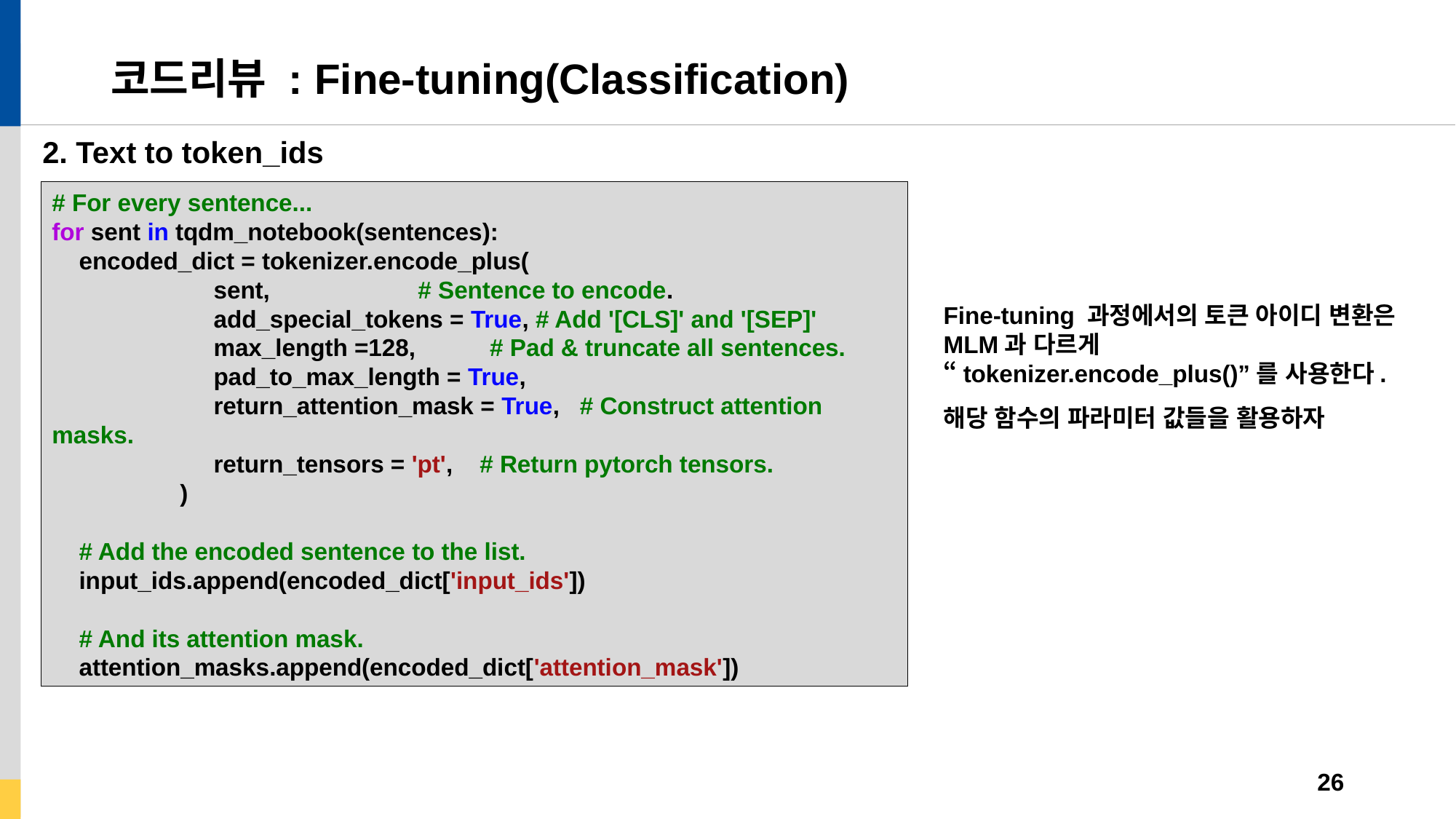

# 코드리뷰 : Fine-tuning(Classification)
2. Text to token_ids
# For every sentence...
for sent in tqdm_notebook(sentences):
    encoded_dict = tokenizer.encode_plus(
                        sent,                      # Sentence to encode.
                        add_special_tokens = True, # Add '[CLS]' and '[SEP]'
                        max_length =128,           # Pad & truncate all sentences.
                        pad_to_max_length = True,
                        return_attention_mask = True,   # Construct attention masks.
                        return_tensors = 'pt',    # Return pytorch tensors.
                   )

    # Add the encoded sentence to the list.
    input_ids.append(encoded_dict['input_ids'])

    # And its attention mask.
    attention_masks.append(encoded_dict['attention_mask'])
Fine-tuning 과정에서의 토큰 아이디 변환은 MLM과 다르게 “tokenizer.encode_plus()”를 사용한다.
해당 함수의 파라미터 값들을 활용하자

26